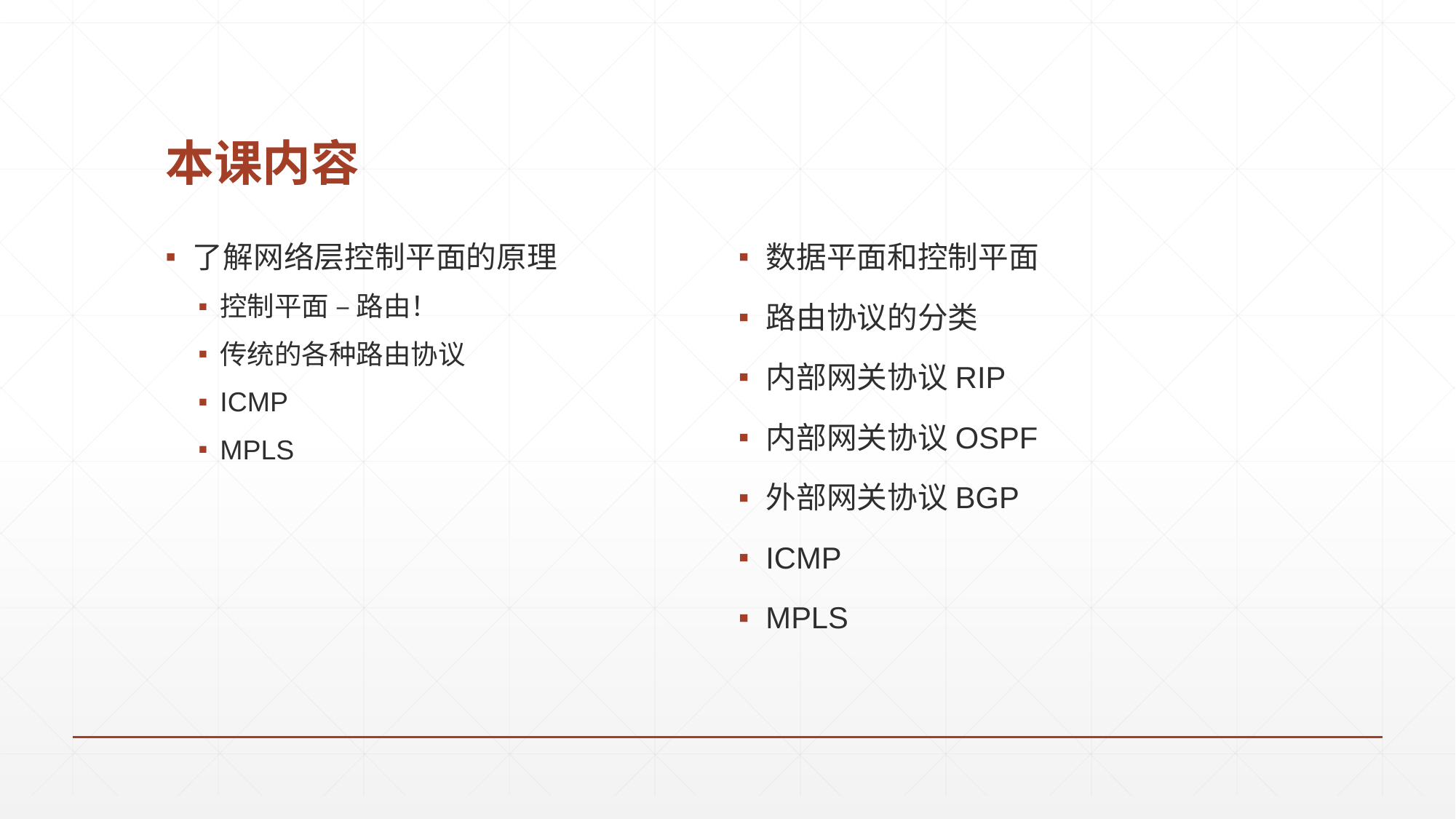

# 本课内容
数据平面和控制平面
路由协议的分类
内部网关协议RIP
内部网关协议OSPF
外部网关协议BGP
ICMP
MPLS
了解网络层控制平面的原理
控制平面 – 路由！
传统的各种路由协议
ICMP
MPLS